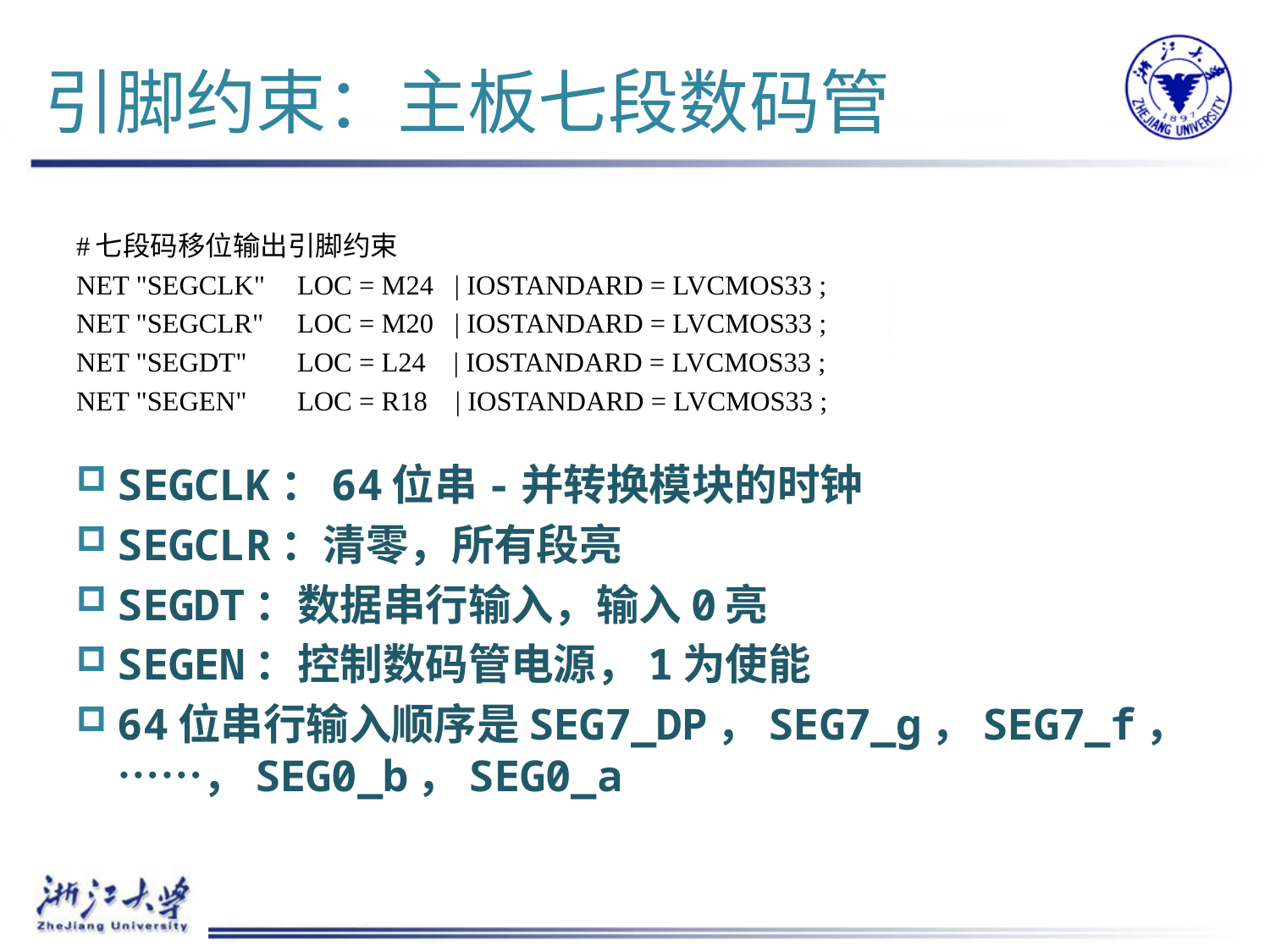

# 引脚约束：主板七段数码管
#七段码移位输出引脚约束
NET "SEGCLK"		LOC = M24   | IOSTANDARD = LVCMOS33 ;
NET "SEGCLR"		LOC = M20   | IOSTANDARD = LVCMOS33 ;
NET "SEGDT"		LOC = L24    | IOSTANDARD = LVCMOS33 ;
NET "SEGEN"		LOC = R18    | IOSTANDARD = LVCMOS33 ;

SEGCLK：64位串-并转换模块的时钟
SEGCLR：清零，所有段亮
SEGDT：数据串行输入，输入0亮
SEGEN：控制数码管电源，1为使能
64位串行输入顺序是SEG7_DP，SEG7_g，SEG7_f，……，SEG0_b，SEG0_a